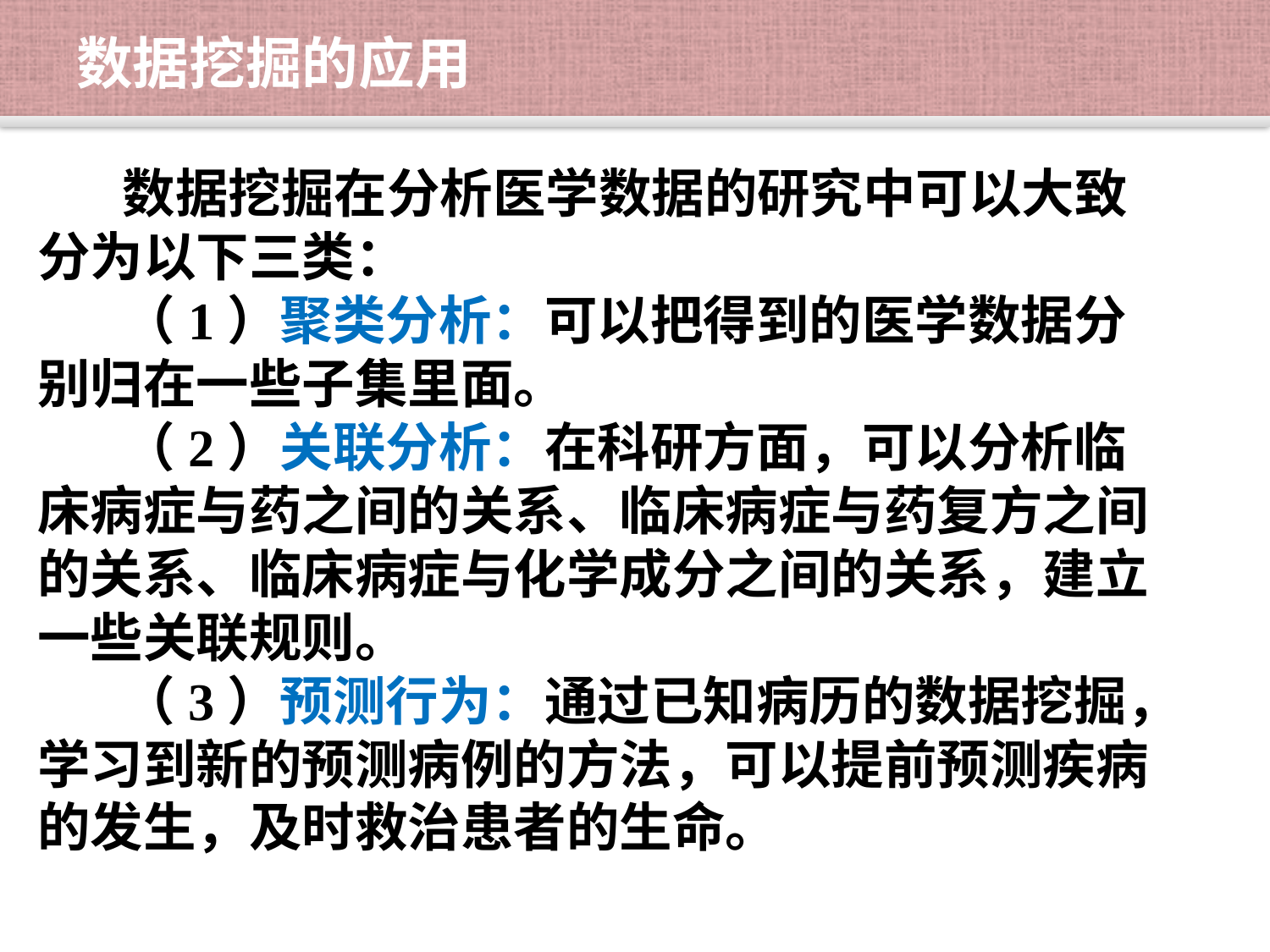

# 数据挖掘的应用
      数据挖掘在分析医学数据的研究中可以大致分为以下三类：
      （1）聚类分析：可以把得到的医学数据分别归在一些子集里面。
      （2）关联分析：在科研方面，可以分析临床病症与药之间的关系、临床病症与药复方之间的关系、临床病症与化学成分之间的关系，建立一些关联规则。
      （3）预测行为：通过已知病历的数据挖掘，学习到新的预测病例的方法，可以提前预测疾病的发生，及时救治患者的生命。